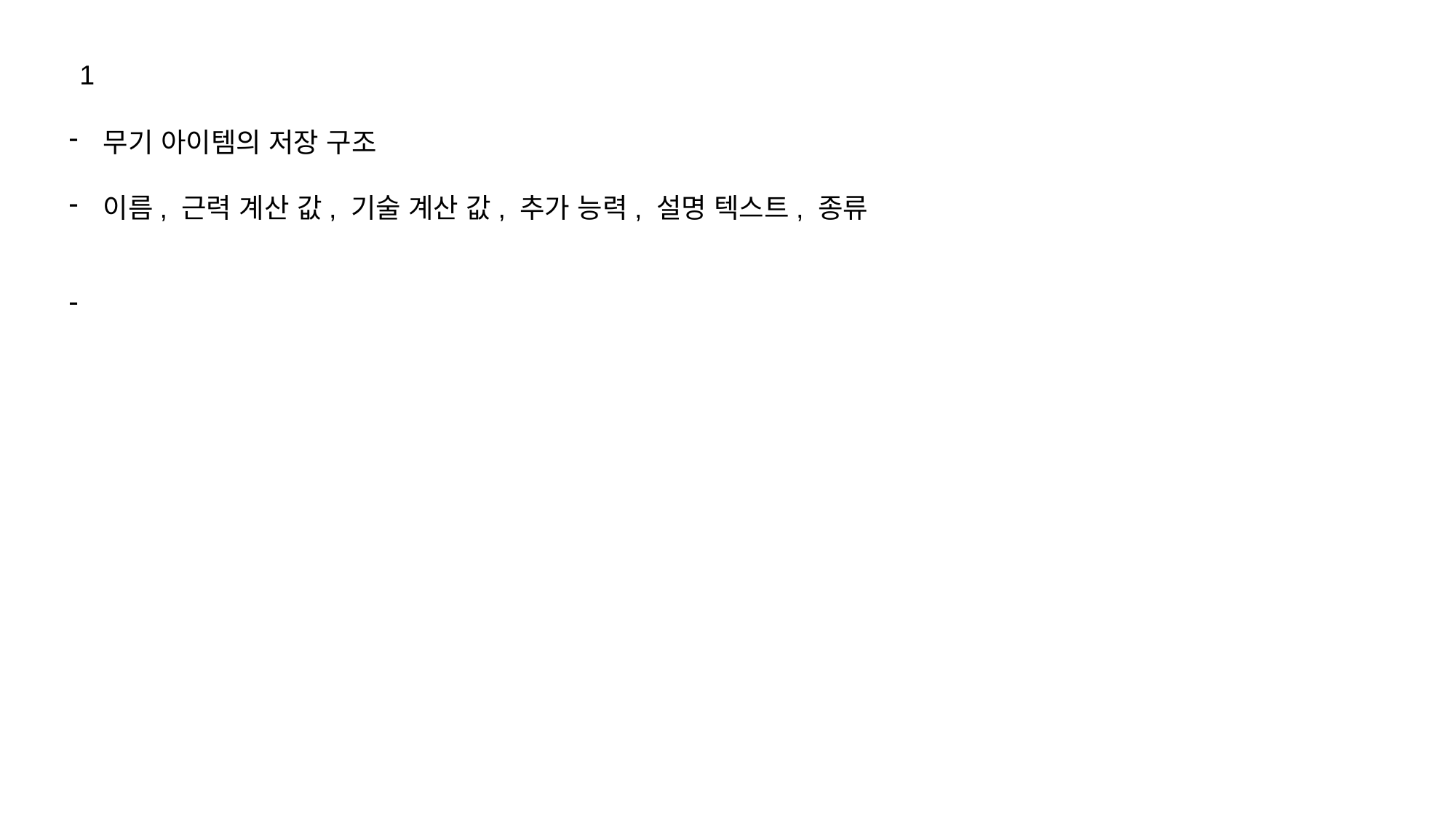

1
무기 아이템의 저장 구조

이름, 근력 계산 값, 기술 계산 값, 추가 능력, 설명 텍스트, 종류